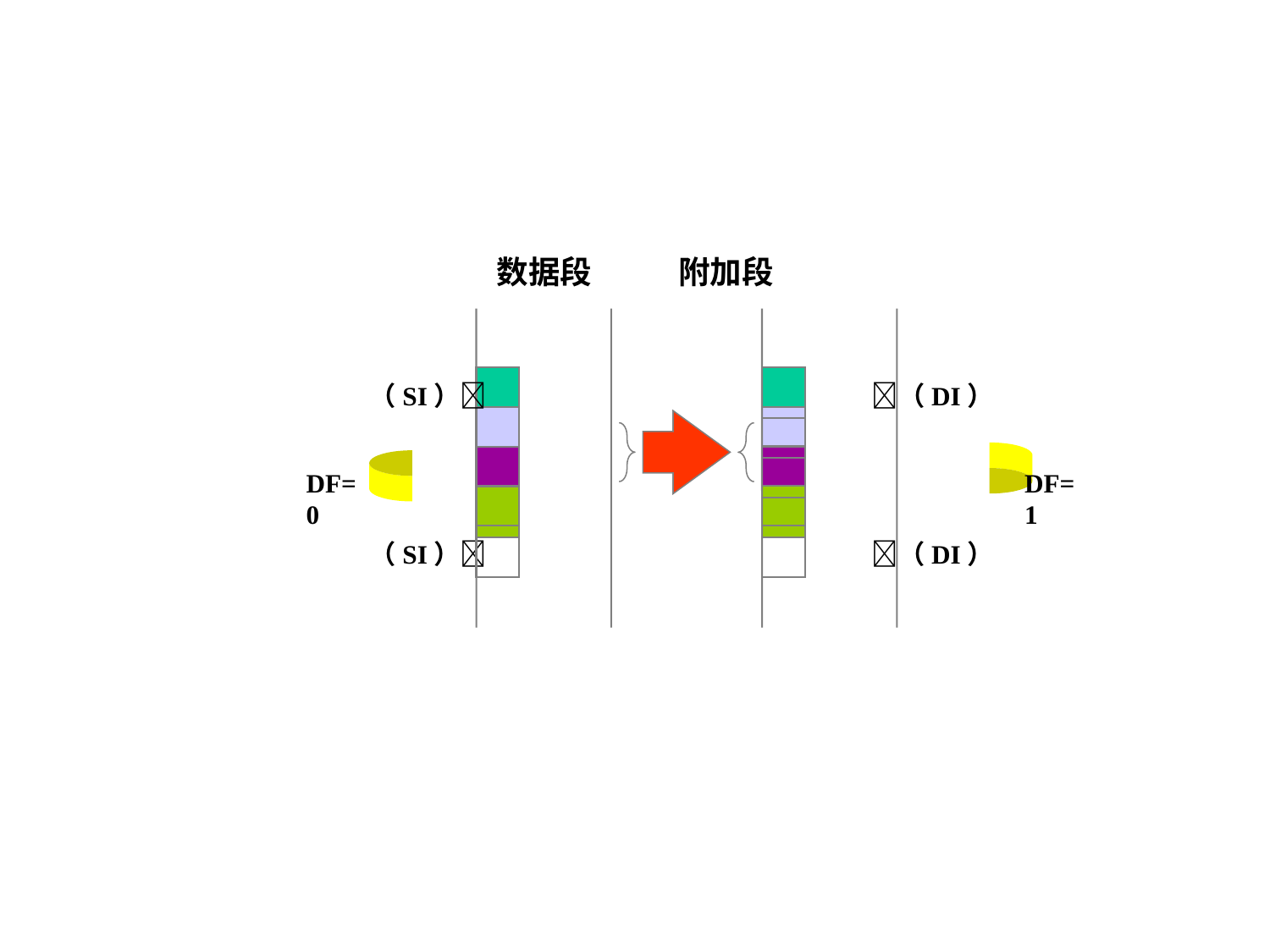

数据段            附加段

（SI）→                                                                 ←（DI）

DF=0
DF=1

（SI）→                                                                 ←（DI）